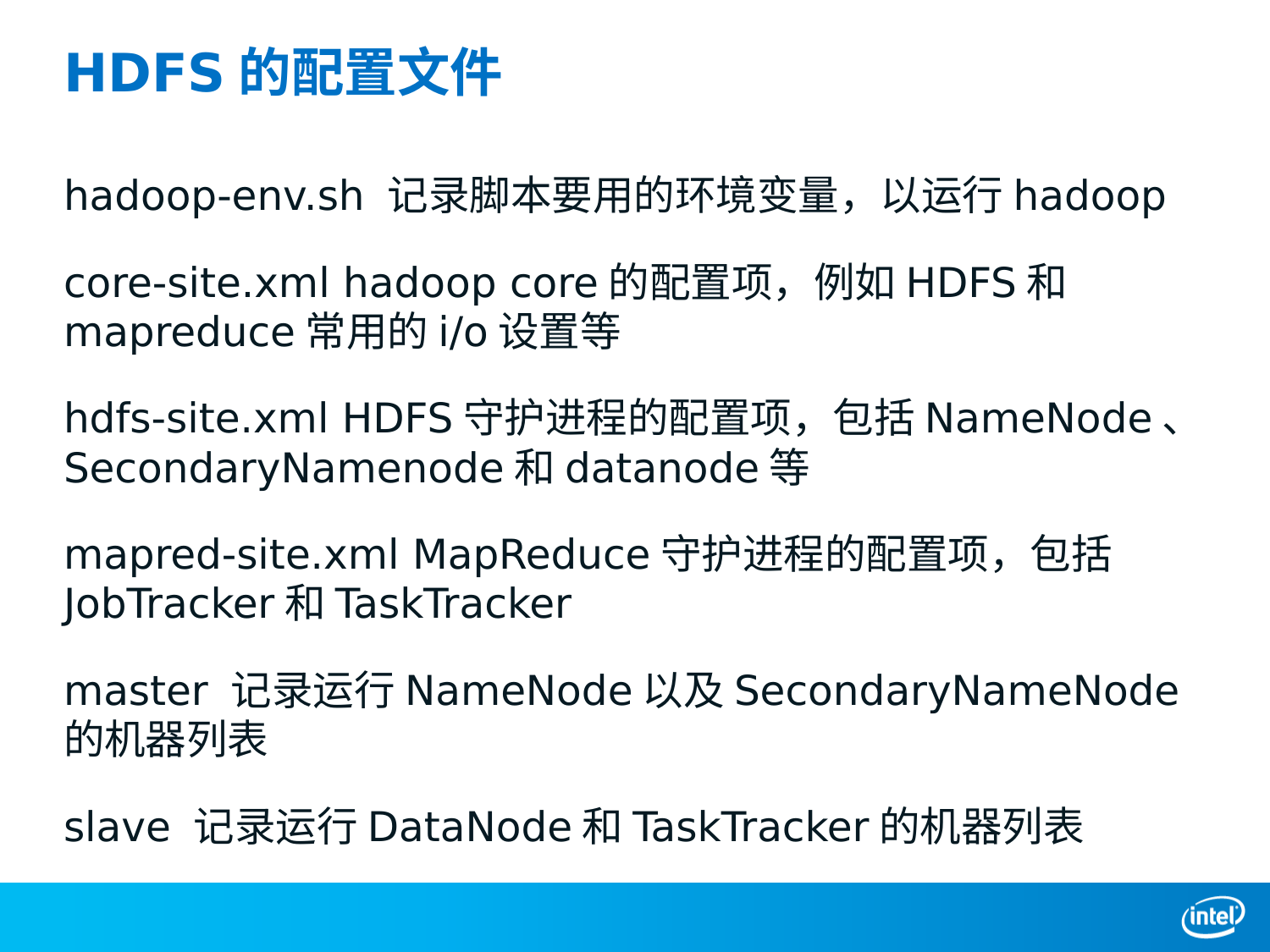

# HDFS的配置文件
hadoop-env.sh 记录脚本要用的环境变量，以运行hadoop
core-site.xml hadoop core的配置项，例如HDFS和mapreduce常用的i/o设置等
hdfs-site.xml HDFS守护进程的配置项，包括NameNode、SecondaryNamenode和datanode等
mapred-site.xml MapReduce守护进程的配置项，包括JobTracker和TaskTracker
master 记录运行NameNode以及SecondaryNameNode的机器列表
slave 记录运行DataNode和TaskTracker的机器列表